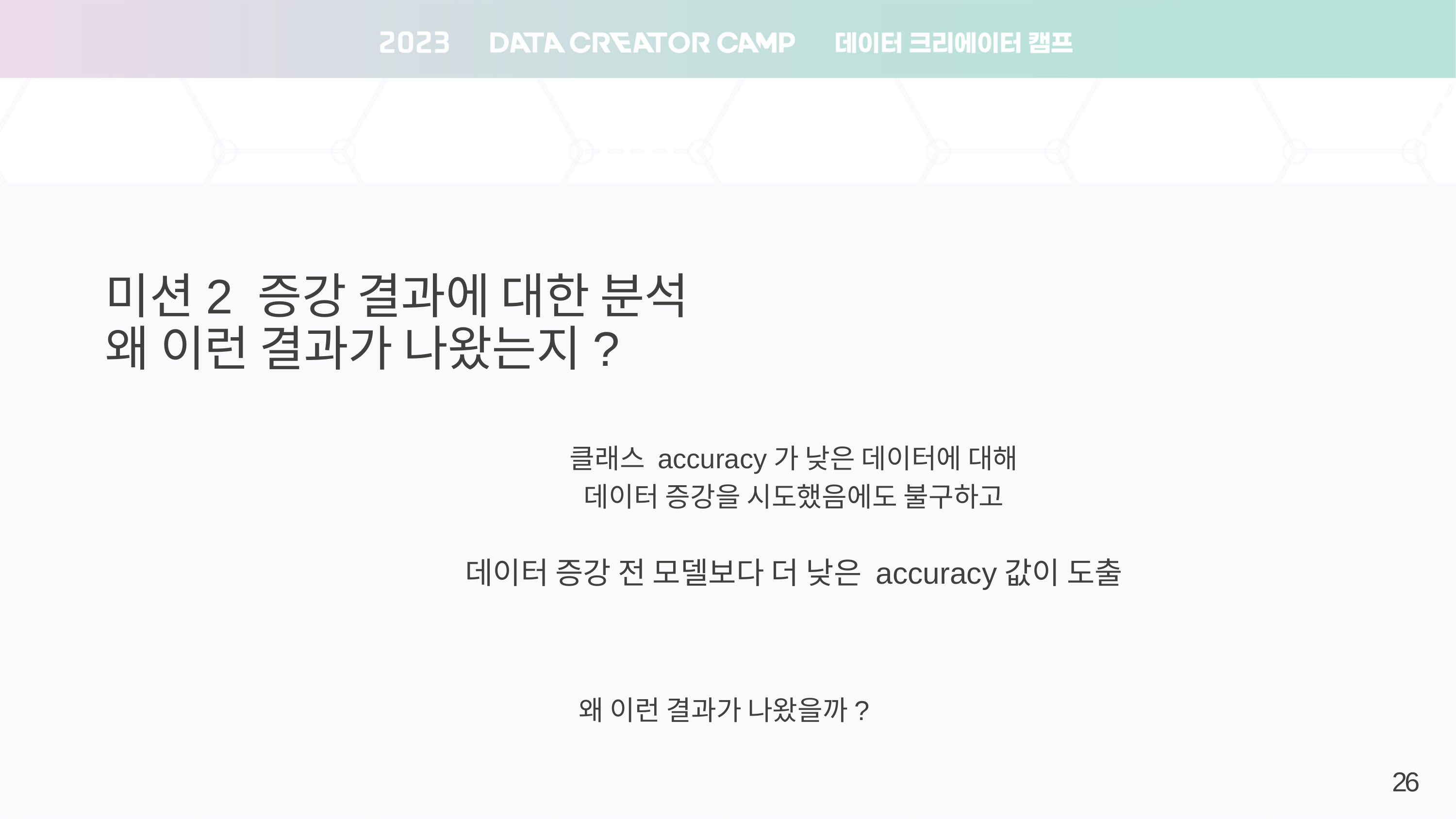

미션2 증강 결과에 대한 분석
왜 이런 결과가 나왔는지?
클래스 accuracy가 낮은 데이터에 대해
데이터 증강을 시도했음에도 불구하고

데이터 증강 전 모델보다 더 낮은 accuracy값이 도출
왜 이런 결과가 나왔을까?
26